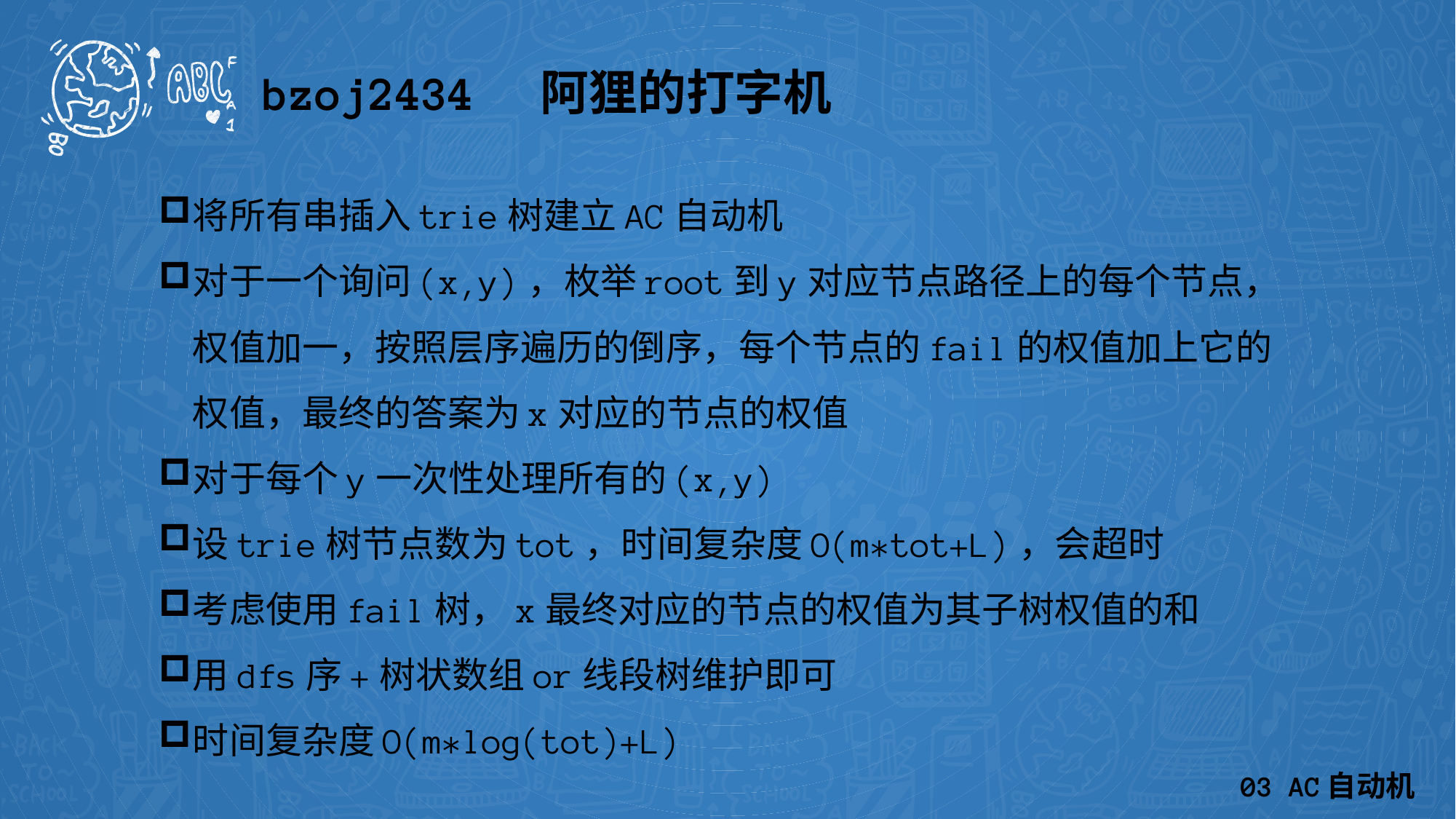

bzoj2434  阿狸的打字机
将所有串插入trie树建立AC自动机
对于一个询问(x,y)，枚举root到y对应节点路径上的每个节点，权值加一，按照层序遍历的倒序，每个节点的fail的权值加上它的权值，最终的答案为x对应的节点的权值
对于每个y一次性处理所有的(x,y)
设trie树节点数为tot，时间复杂度O(m*tot+L)，会超时
考虑使用fail树，x最终对应的节点的权值为其子树权值的和
用dfs序+树状数组or线段树维护即可
时间复杂度O(m*log(tot)+L)
03 AC自动机